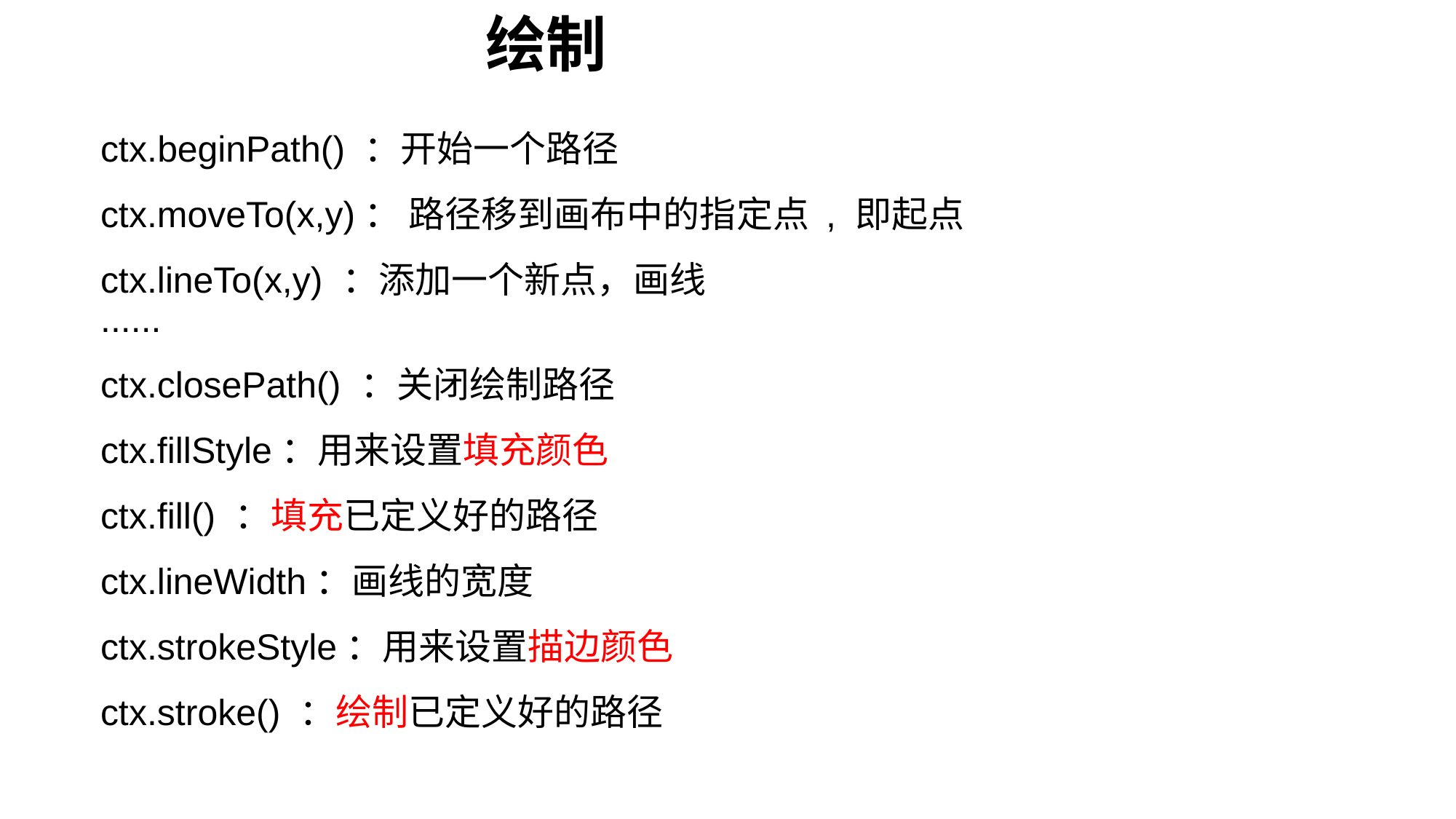

绘制
ctx.beginPath() ：开始一个路径
ctx.moveTo(x,y)： 路径移到画布中的指定点 , 即起点
ctx.lineTo(x,y) ：添加一个新点，画线
......
ctx.closePath() ：关闭绘制路径
ctx.fillStyle：用来设置填充颜色
ctx.fill() ：填充已定义好的路径
ctx.lineWidth：画线的宽度
ctx.strokeStyle：用来设置描边颜色
ctx.stroke() ：绘制已定义好的路径